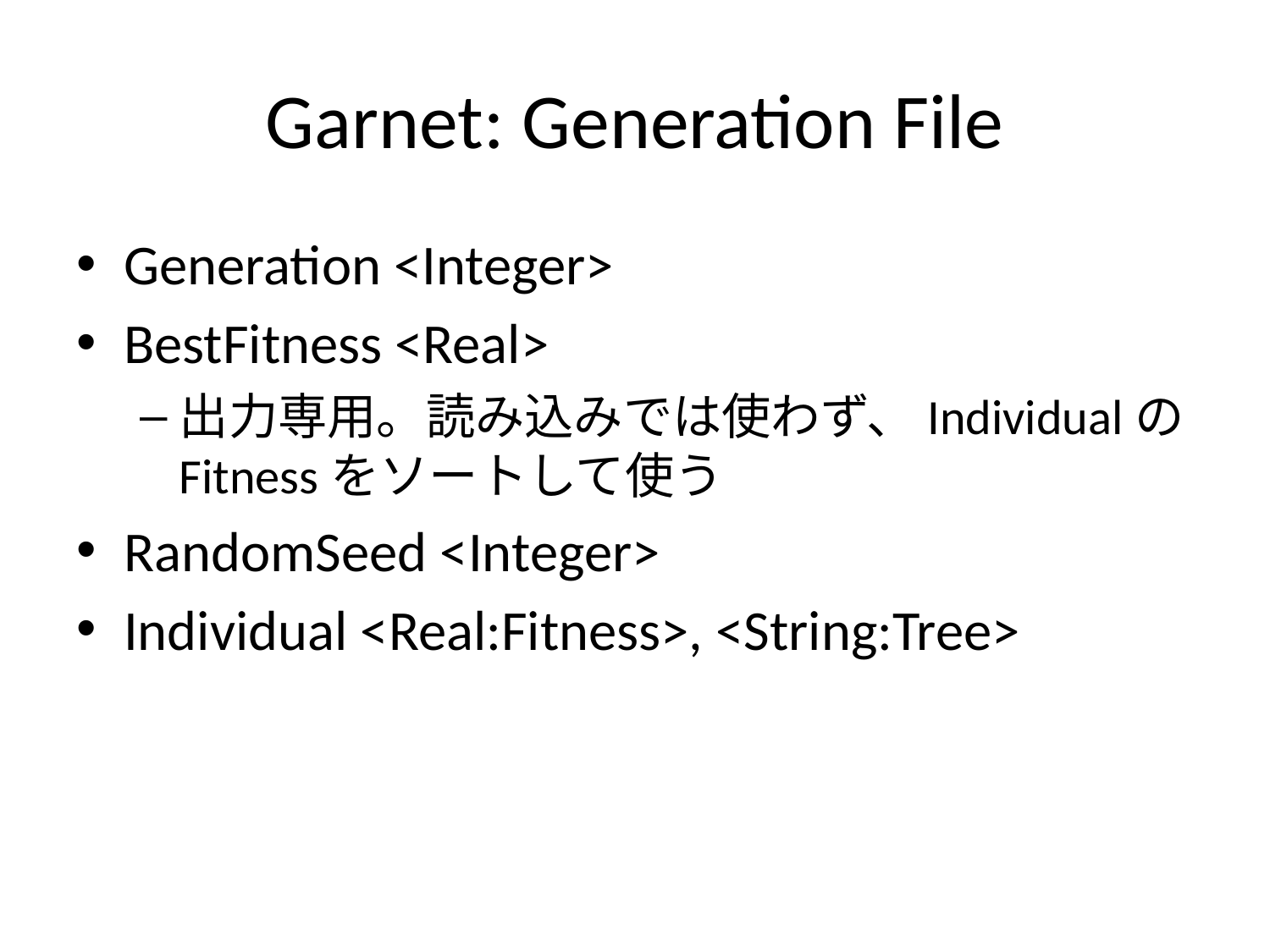

# Garnet: Generation File
Generation <Integer>
BestFitness <Real>
出力専用。読み込みでは使わず、IndividualのFitnessをソートして使う
RandomSeed <Integer>
Individual <Real:Fitness>, <String:Tree>